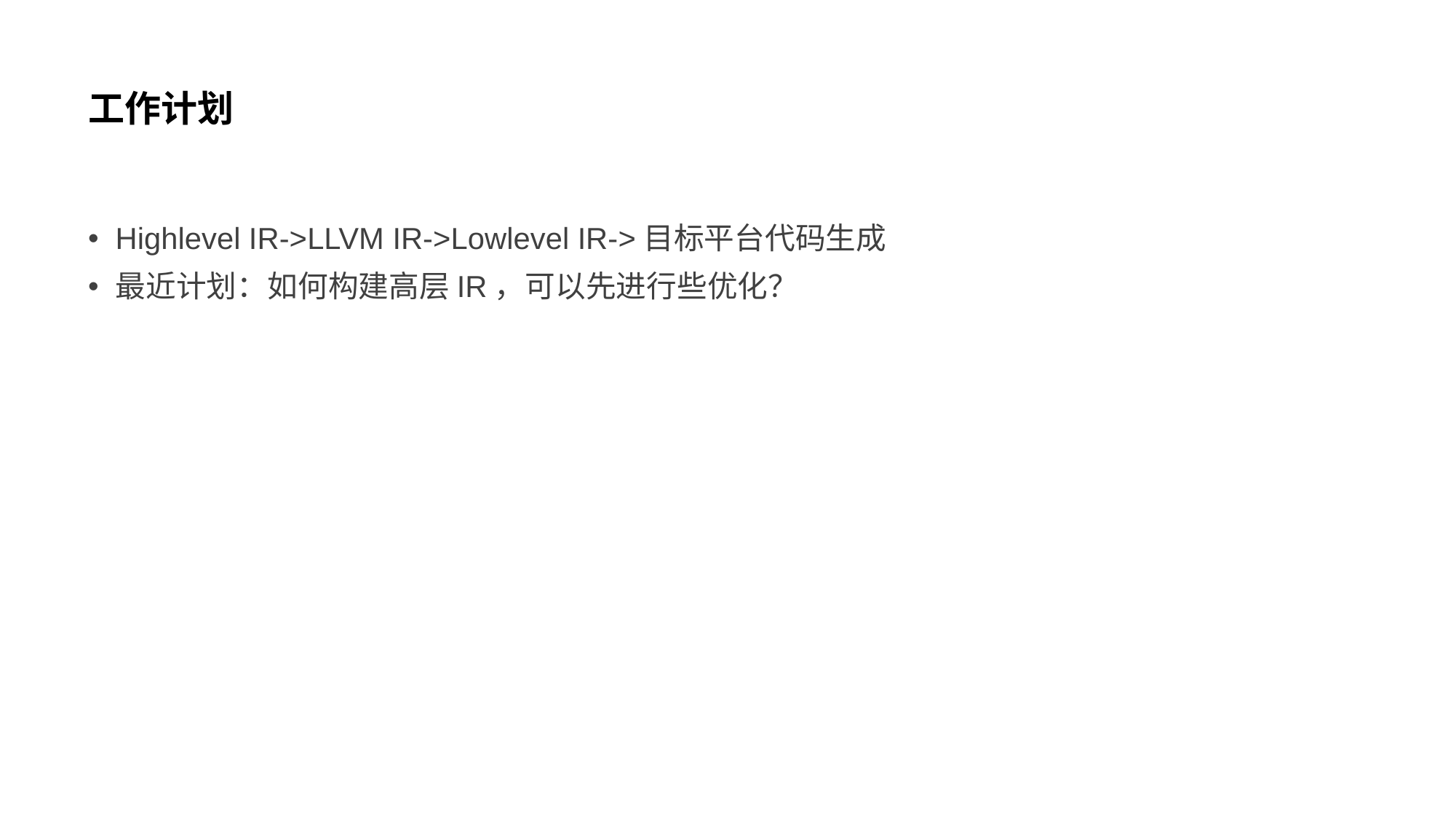

# 工作计划
Highlevel IR->LLVM IR->Lowlevel IR->目标平台代码生成
最近计划：如何构建高层IR，可以先进行些优化？